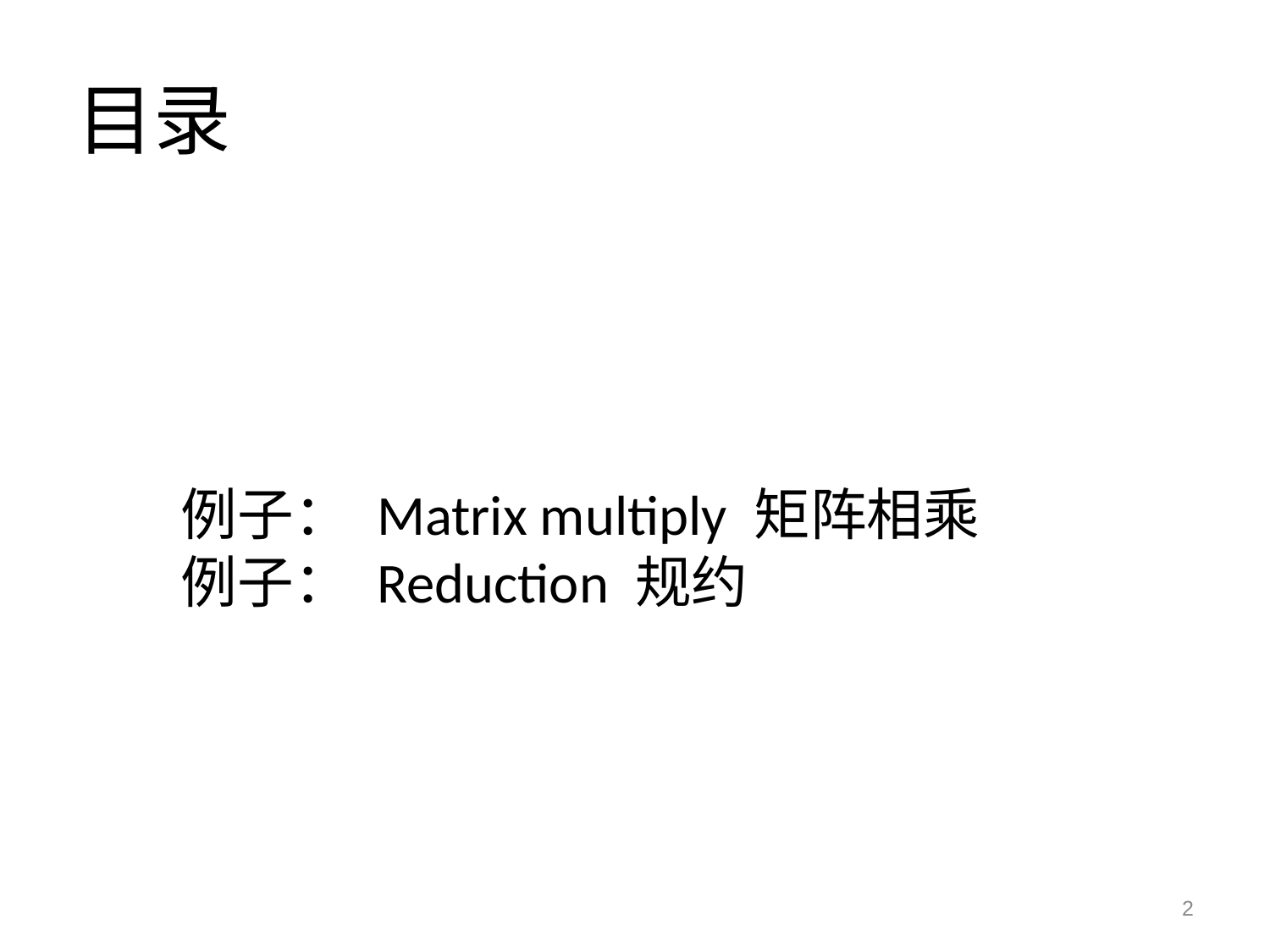

目录

例子： Matrix multiply 矩阵相乘
例子： Reduction 规约

2